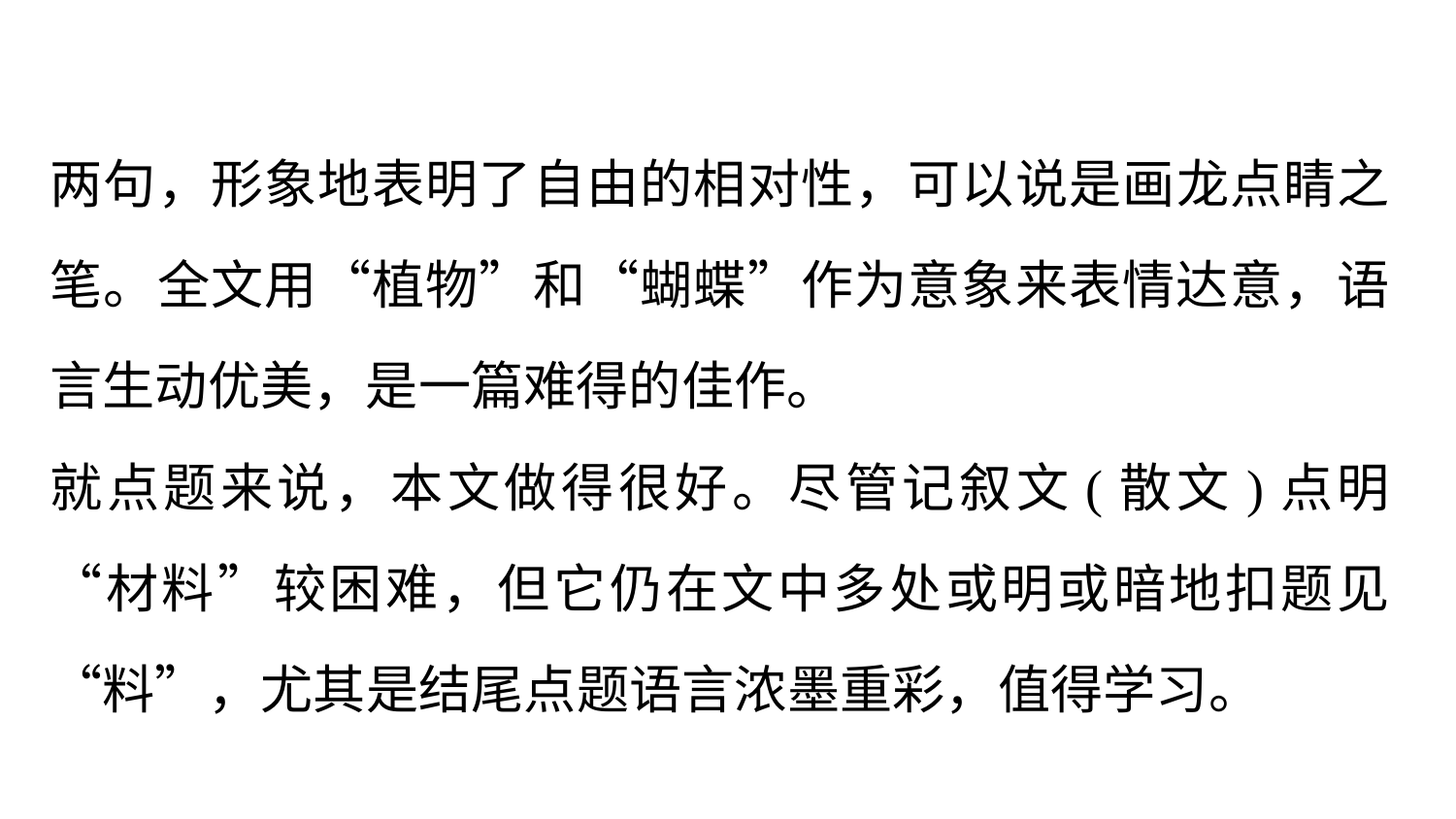

两句，形象地表明了自由的相对性，可以说是画龙点睛之笔。全文用“植物”和“蝴蝶”作为意象来表情达意，语言生动优美，是一篇难得的佳作。
就点题来说，本文做得很好。尽管记叙文(散文)点明“材料”较困难，但它仍在文中多处或明或暗地扣题见“料”，尤其是结尾点题语言浓墨重彩，值得学习。